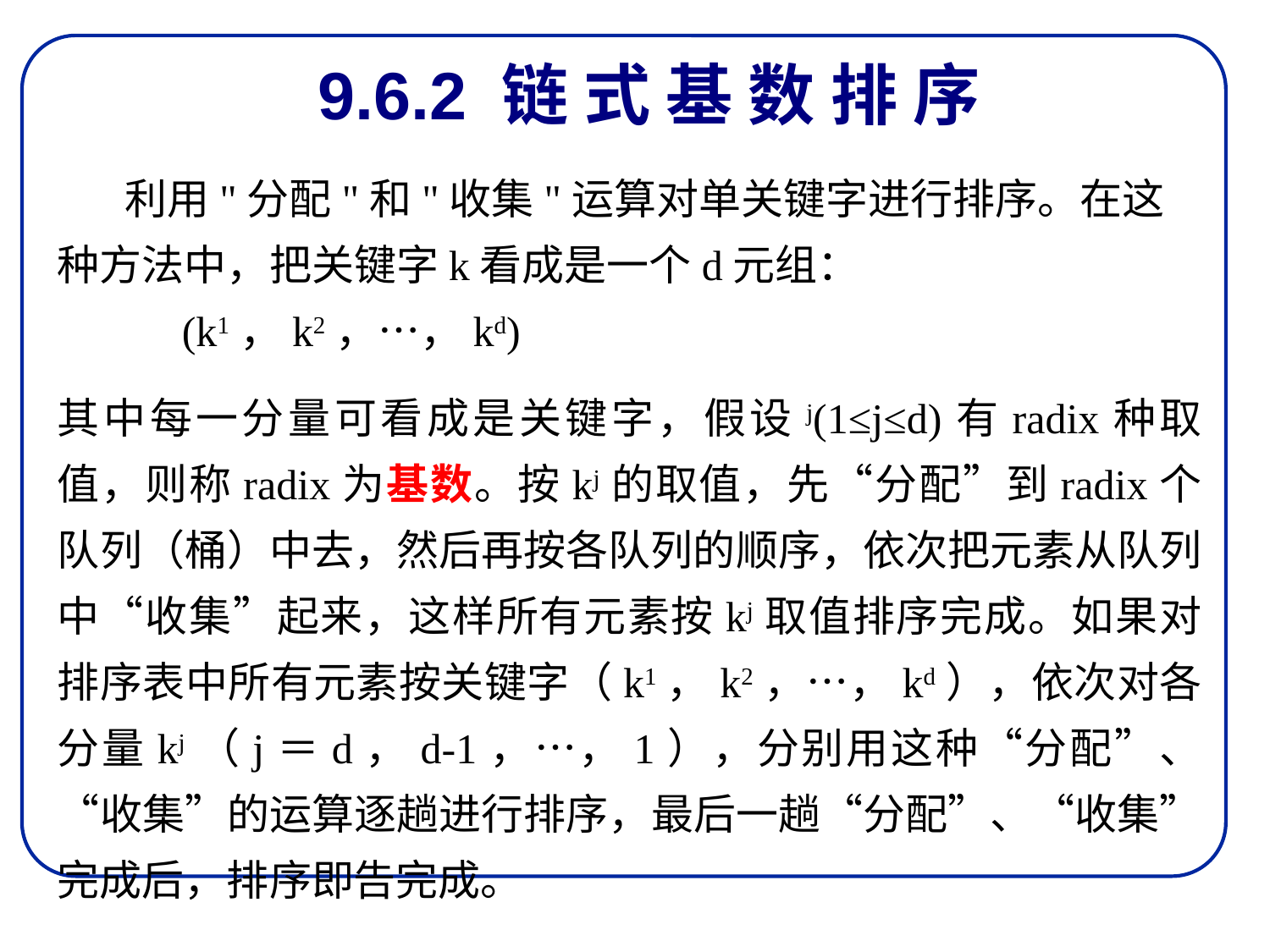

# 9.6.2 链 式 基 数 排 序
      利用"分配"和"收集"运算对单关键字进行排序。在这种方法中，把关键字k看成是一个d元组：
            (k1，k2，…，kd)
其中每一分量可看成是关键字，假设j(1≤j≤d)有radix种取值，则称radix为基数。按kj的取值，先“分配”到radix个队列（桶）中去，然后再按各队列的顺序，依次把元素从队列中“收集”起来，这样所有元素按kj取值排序完成。如果对排序表中所有元素按关键字（k1，k2，…，kd），依次对各分量kj（j＝d，d-1，…，1），分别用这种“分配”、“收集”的运算逐趟进行排序，最后一趟“分配”、“收集”完成后，排序即告完成。